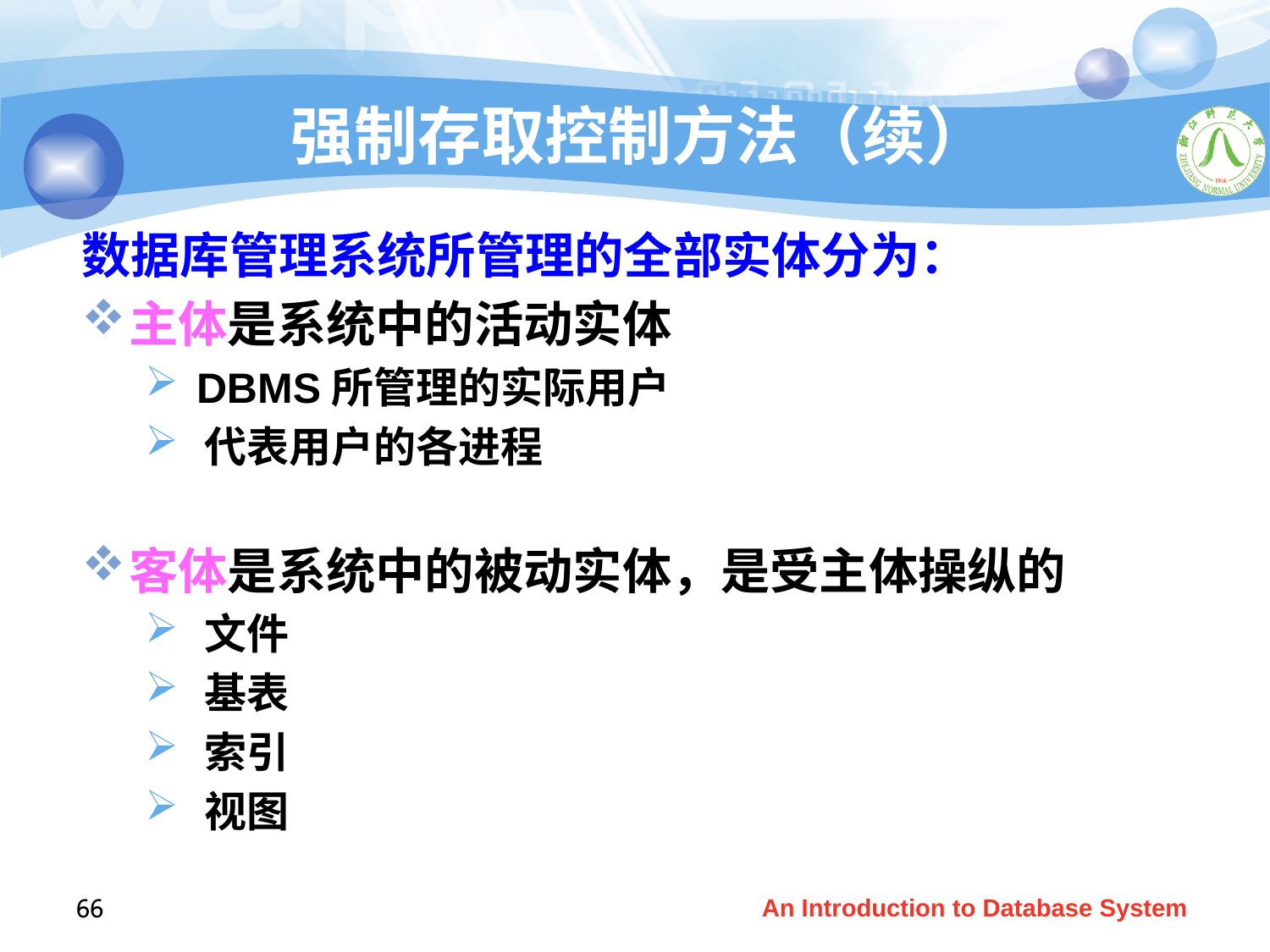

# 强制存取控制方法（续）
数据库管理系统所管理的全部实体分为：
主体是系统中的活动实体
 DBMS所管理的实际用户
 代表用户的各进程

客体是系统中的被动实体，是受主体操纵的
 文件
 基表
 索引
 视图
66
An Introduction to Database System